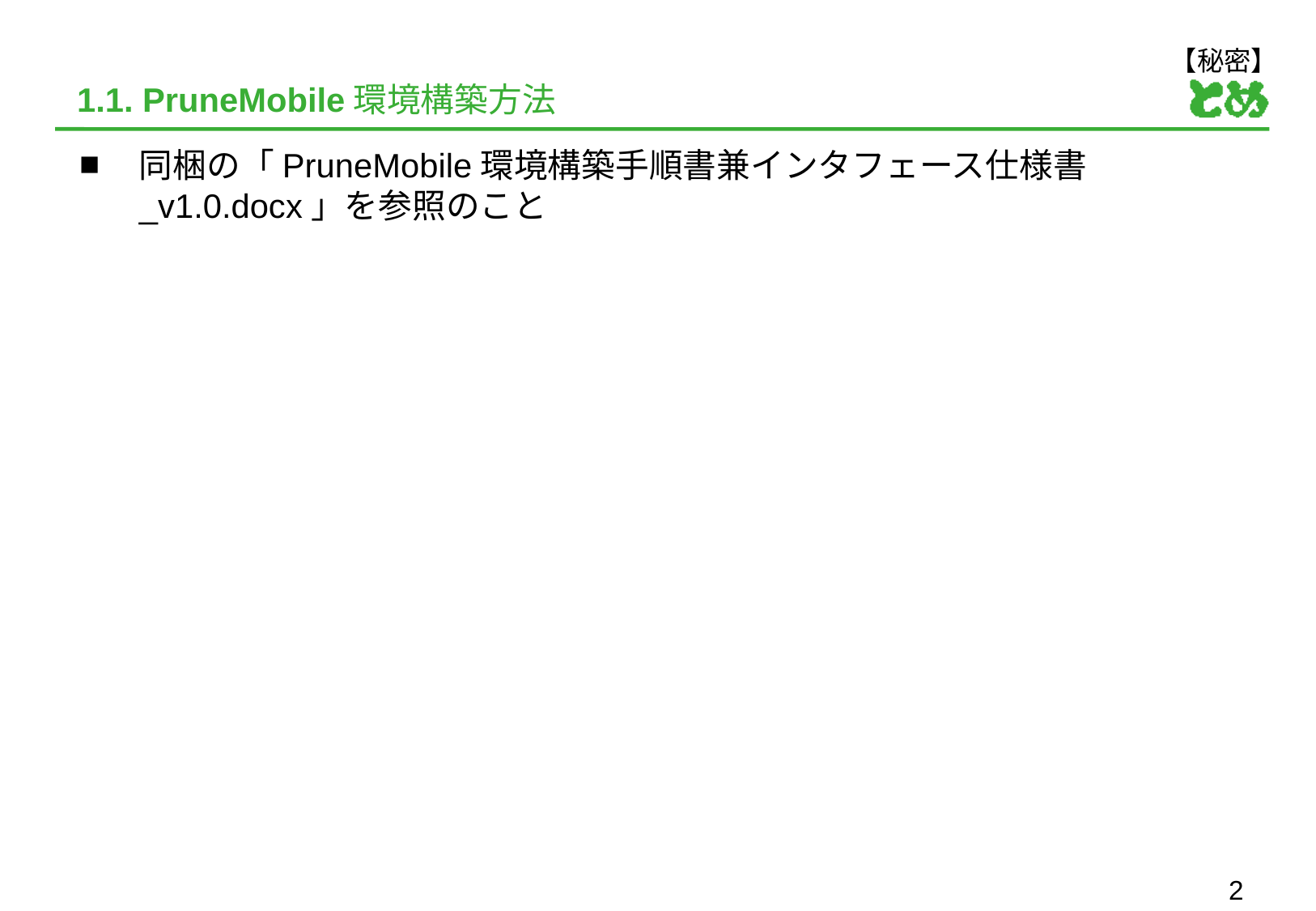

【秘密】
# 1.1. PruneMobile環境構築方法
同梱の「PruneMobile環境構築手順書兼インタフェース仕様書_v1.0.docx」を参照のこと
2